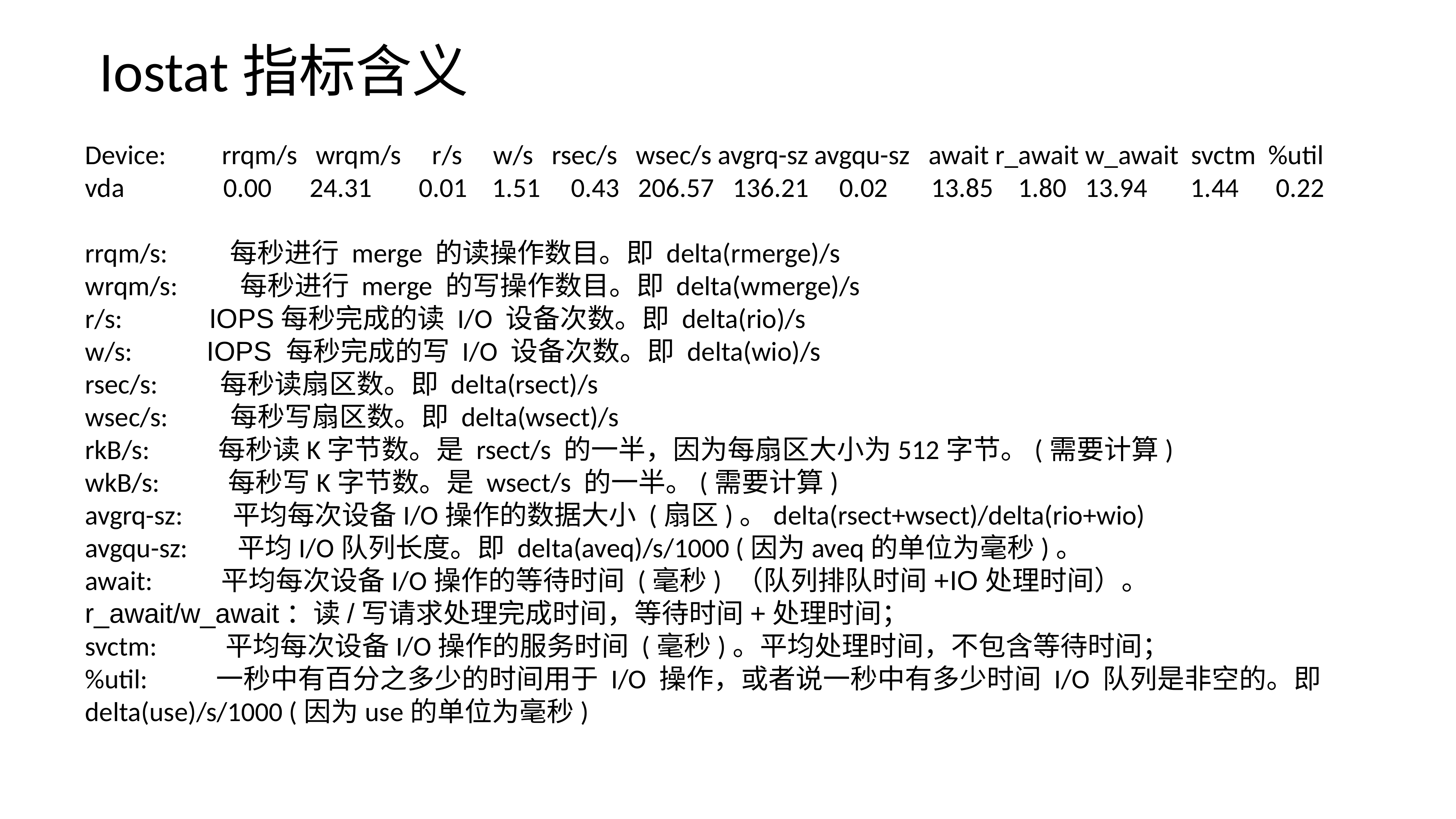

Iostat指标含义
Device:         rrqm/s   wrqm/s     r/s     w/s   rsec/s   wsec/s avgrq-sz avgqu-sz   await r_await w_await  svctm  %util
vda                0.00    	 24.31    	 0.01    1.51     0.43   206.57   136.21     0.02       13.85    1.80   13.94       1.44      0.22

rrqm/s:         每秒进行 merge 的读操作数目。即 delta(rmerge)/s
wrqm/s:         每秒进行 merge 的写操作数目。即 delta(wmerge)/s
r/s:              IOPS每秒完成的读 I/O 设备次数。即 delta(rio)/s
w/s:            IOPS 每秒完成的写 I/O 设备次数。即 delta(wio)/s
rsec/s:         每秒读扇区数。即 delta(rsect)/s
wsec/s:         每秒写扇区数。即 delta(wsect)/s
rkB/s:          每秒读K字节数。是 rsect/s 的一半，因为每扇区大小为512字节。(需要计算)
wkB/s:          每秒写K字节数。是 wsect/s 的一半。(需要计算)
avgrq-sz:       平均每次设备I/O操作的数据大小 (扇区)。delta(rsect+wsect)/delta(rio+wio)
avgqu-sz:       平均I/O队列长度。即 delta(aveq)/s/1000 (因为aveq的单位为毫秒)。
await:          平均每次设备I/O操作的等待时间 (毫秒) （队列排队时间+IO处理时间）。
r_await/w_await：读/写请求处理完成时间，等待时间+处理时间；
svctm:          平均每次设备I/O操作的服务时间 (毫秒)。平均处理时间，不包含等待时间；
%util:          一秒中有百分之多少的时间用于 I/O 操作，或者说一秒中有多少时间 I/O 队列是非空的。即 delta(use)/s/1000 (因为use的单位为毫秒)